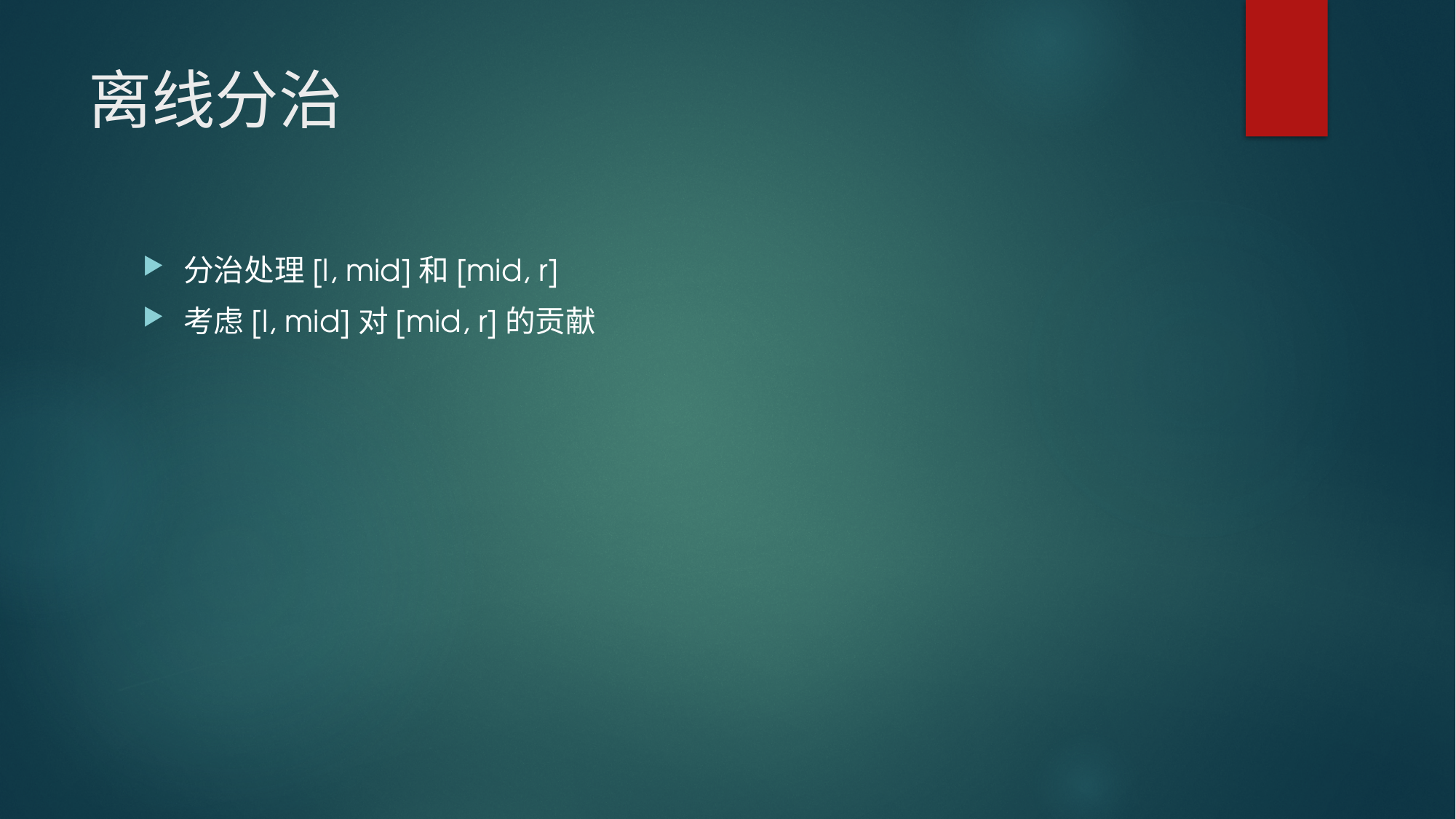

# 离线分治
分治处理[l, mid]和[mid, r]
考虑[l, mid]对[mid, r]的贡献